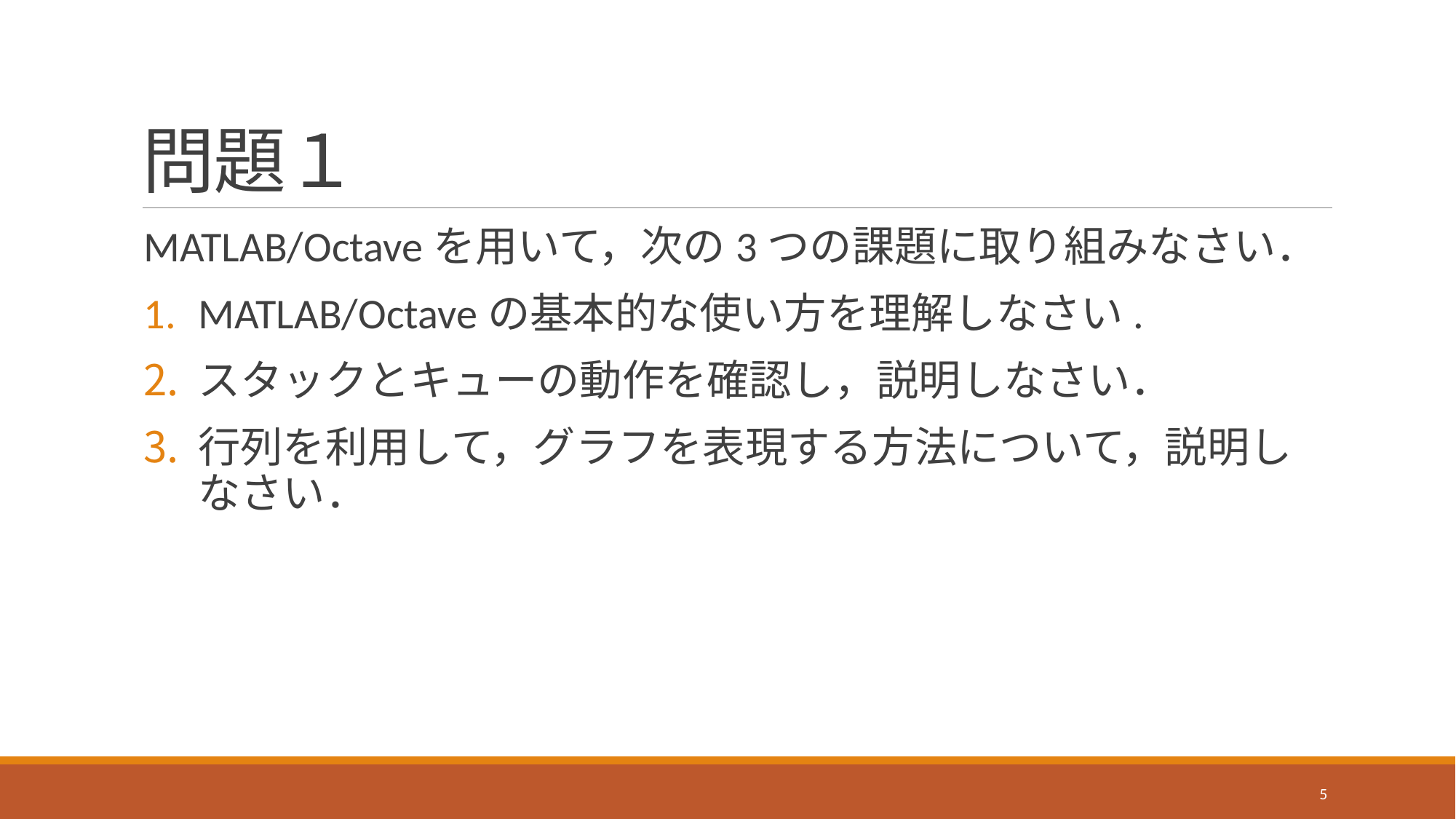

# 問題１
MATLAB/Octaveを用いて，次の3つの課題に取り組みなさい．
MATLAB/Octaveの基本的な使い方を理解しなさい.
スタックとキューの動作を確認し，説明しなさい．
行列を利用して，グラフを表現する方法について，説明しなさい．
5